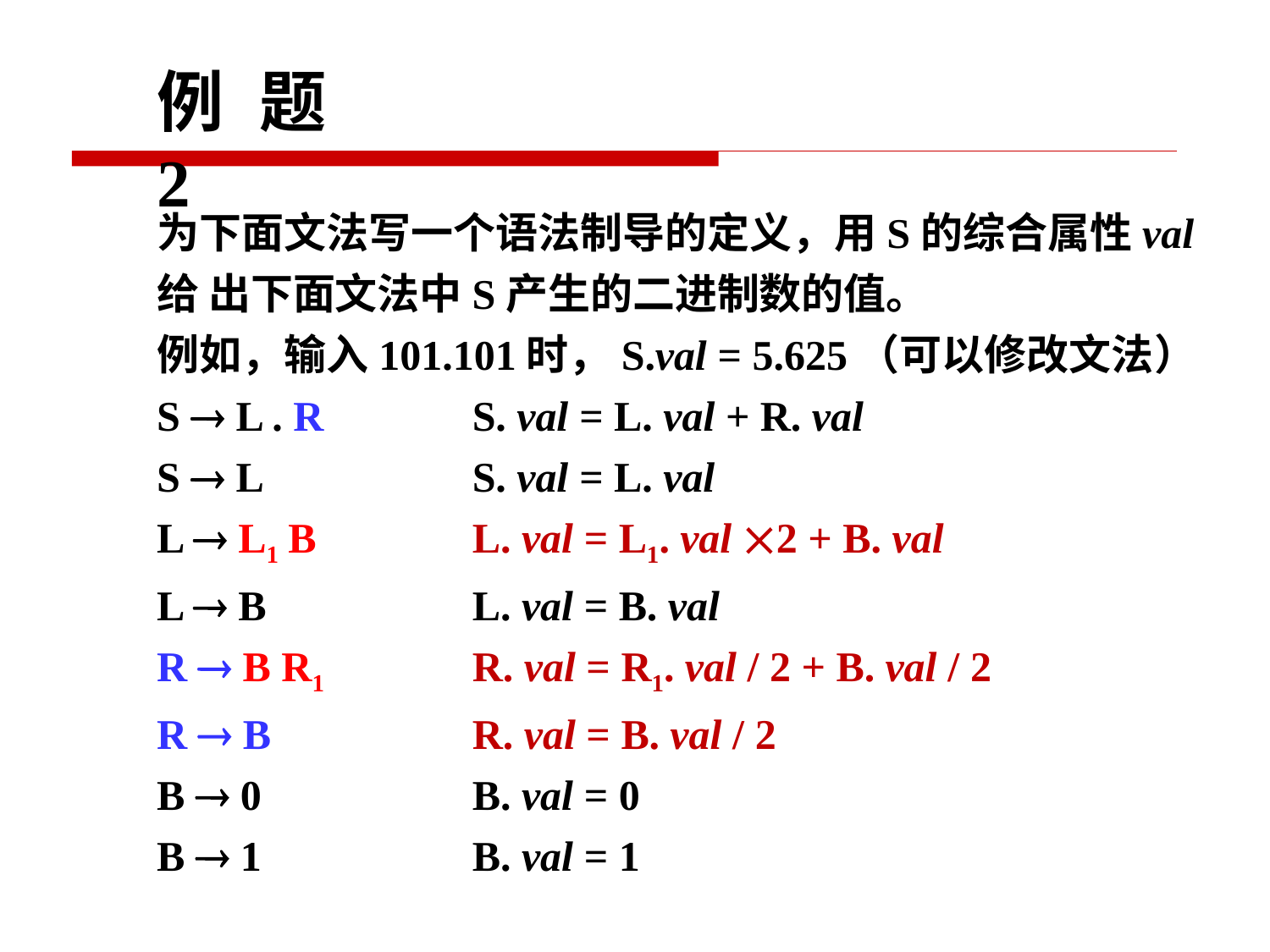

# 例	题	2
为下面文法写一个语法制导的定义，用S的综合属性val 给 出下面文法中S产生的二进制数的值。
例如，输入101.101时，S.val = 5.625（可以修改文法）
S → L . R
S → L
L → L1 B
L → B
R → B R1
R → B
B → 0
B → 1
S. val = L. val + R. val
S. val = L. val
L. val = L1. val ×2 + B. val
L. val = B. val
R. val = R1. val / 2 + B. val / 2
R. val = B. val / 2
B. val = 0
B. val = 1
20